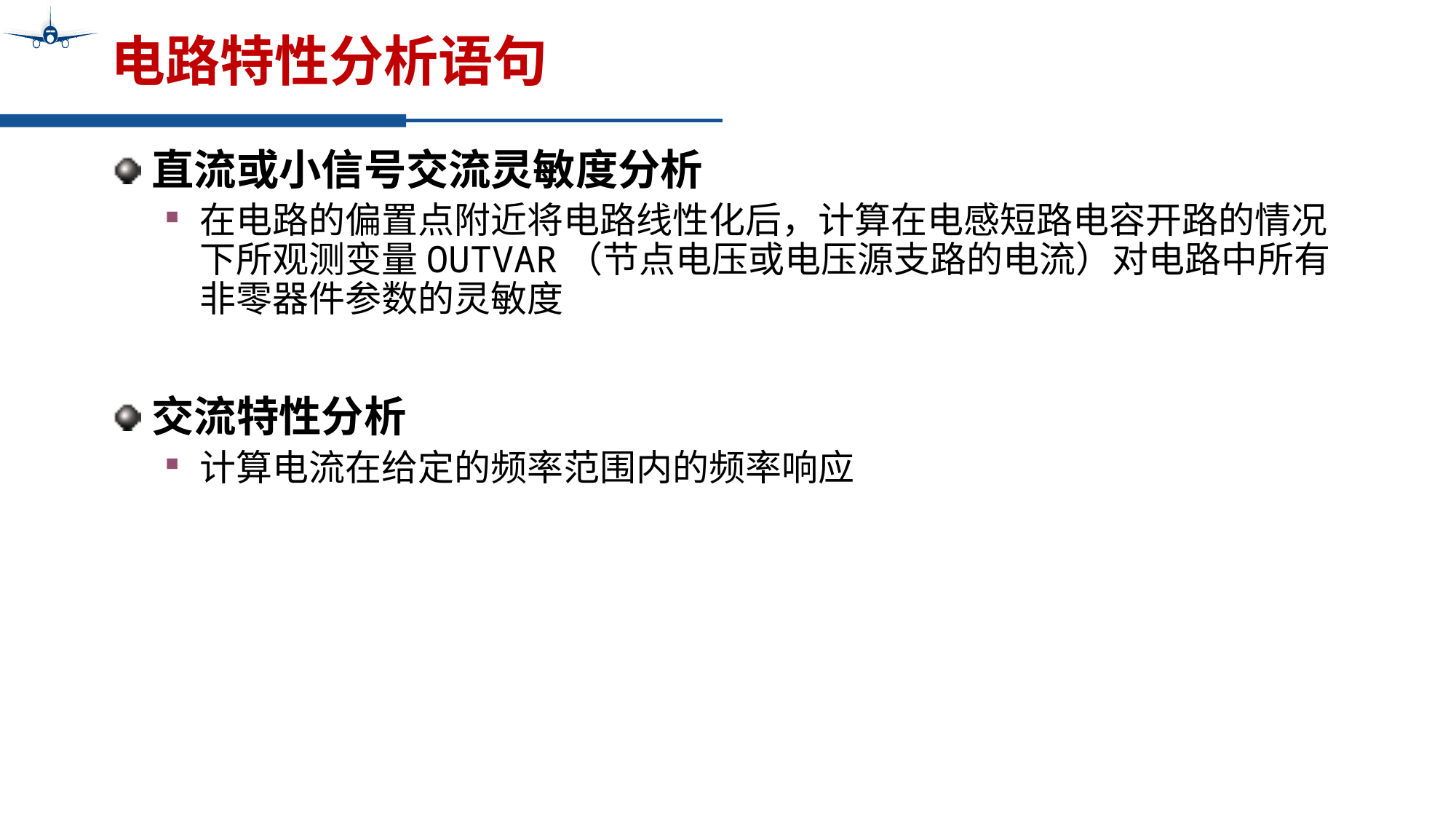

# 电路特性分析语句
直流或小信号交流灵敏度分析
在电路的偏置点附近将电路线性化后，计算在电感短路电容开路的情况下所观测变量OUTVAR（节点电压或电压源支路的电流）对电路中所有非零器件参数的灵敏度

交流特性分析
计算电流在给定的频率范围内的频率响应